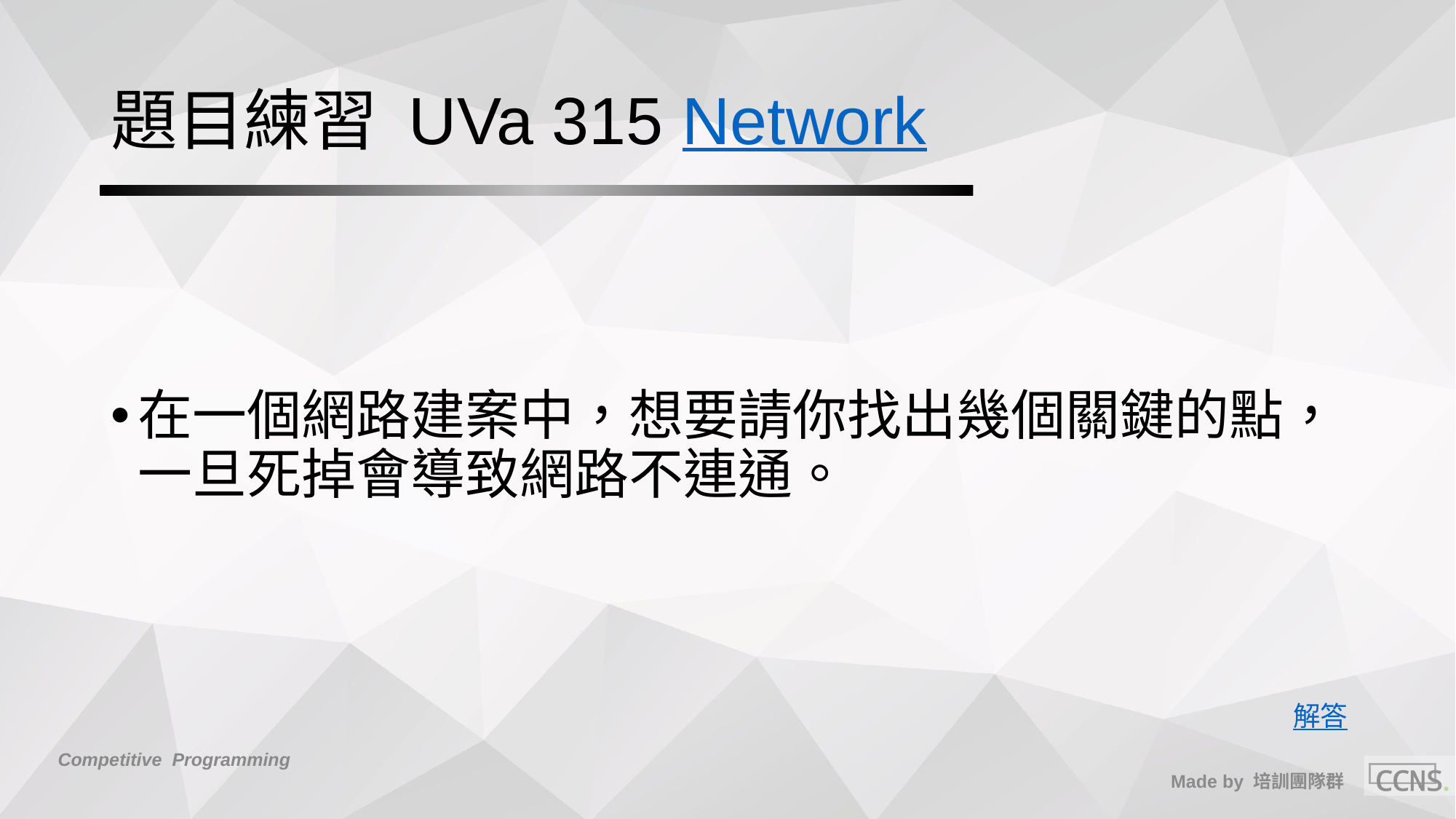

# 題目練習 UVa 315 Network
在一個網路建案中，想要請你找出幾個關鍵的點，一旦死掉會導致網路不連通。
解答